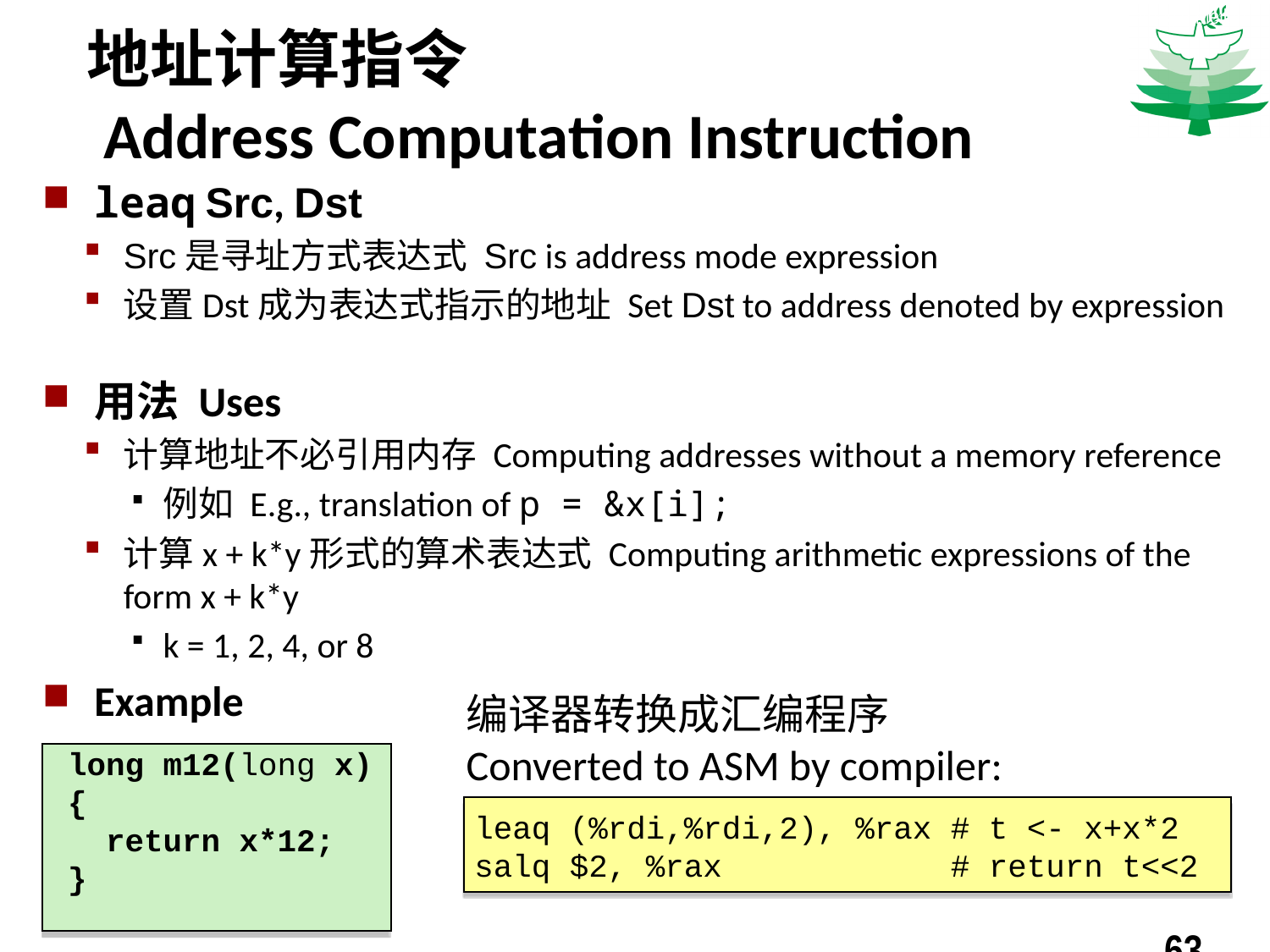

Carnegie Mellon
# 地址计算指令 Address Computation Instruction
leaq Src, Dst
Src是寻址方式表达式 Src is address mode expression
设置Dst成为表达式指示的地址 Set Dst to address denoted by expression
用法 Uses
计算地址不必引用内存 Computing addresses without a memory reference
例如 E.g., translation of p = &x[i];
计算x + k*y形式的算术表达式 Computing arithmetic expressions of the form x + k*y
k = 1, 2, 4, or 8
Example
编译器转换成汇编程序
Converted to ASM by compiler:
long m12(long x)
{
  return x*12;
}
leaq (%rdi,%rdi,2), %rax # t <- x+x*2
salq $2, %rax            # return t<<2